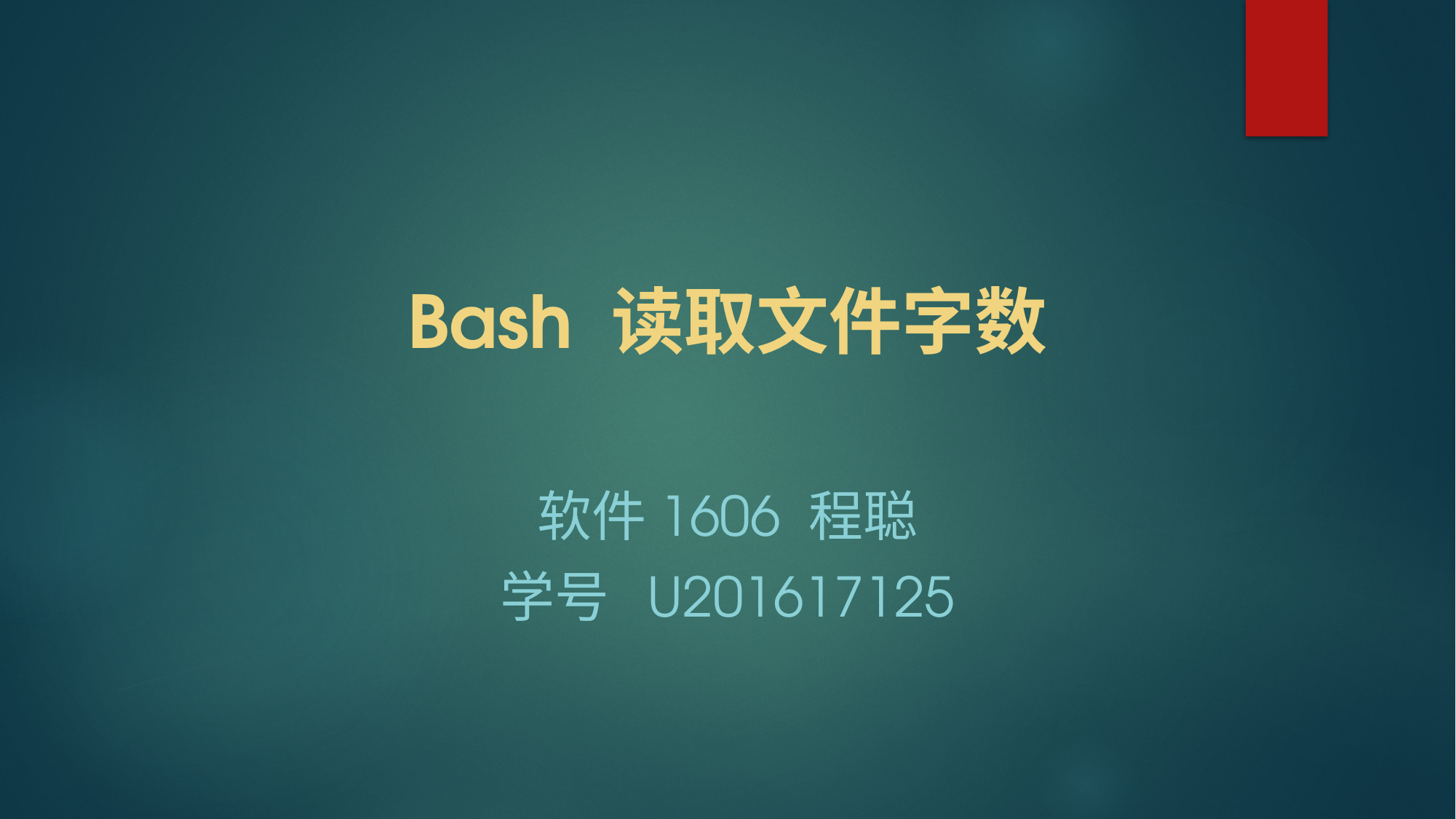

# Bash 读取文件字数
软件1606 程聪
学号  U201617125